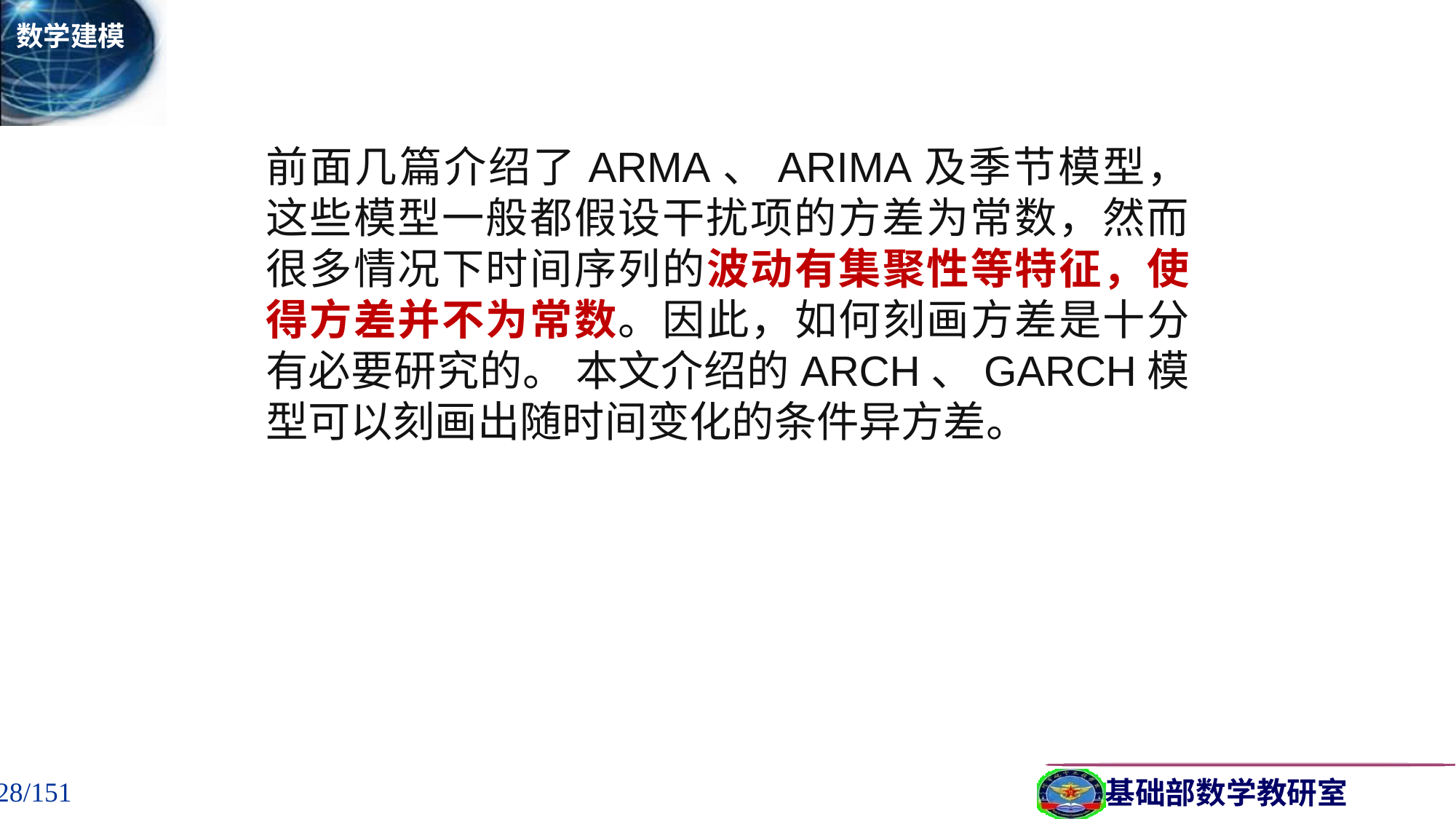

前面几篇介绍了ARMA、ARIMA及季节模型，这些模型一般都假设干扰项的方差为常数，然而很多情况下时间序列的波动有集聚性等特征，使得方差并不为常数。因此，如何刻画方差是十分有必要研究的。 本文介绍的ARCH、GARCH模型可以刻画出随时间变化的条件异方差。